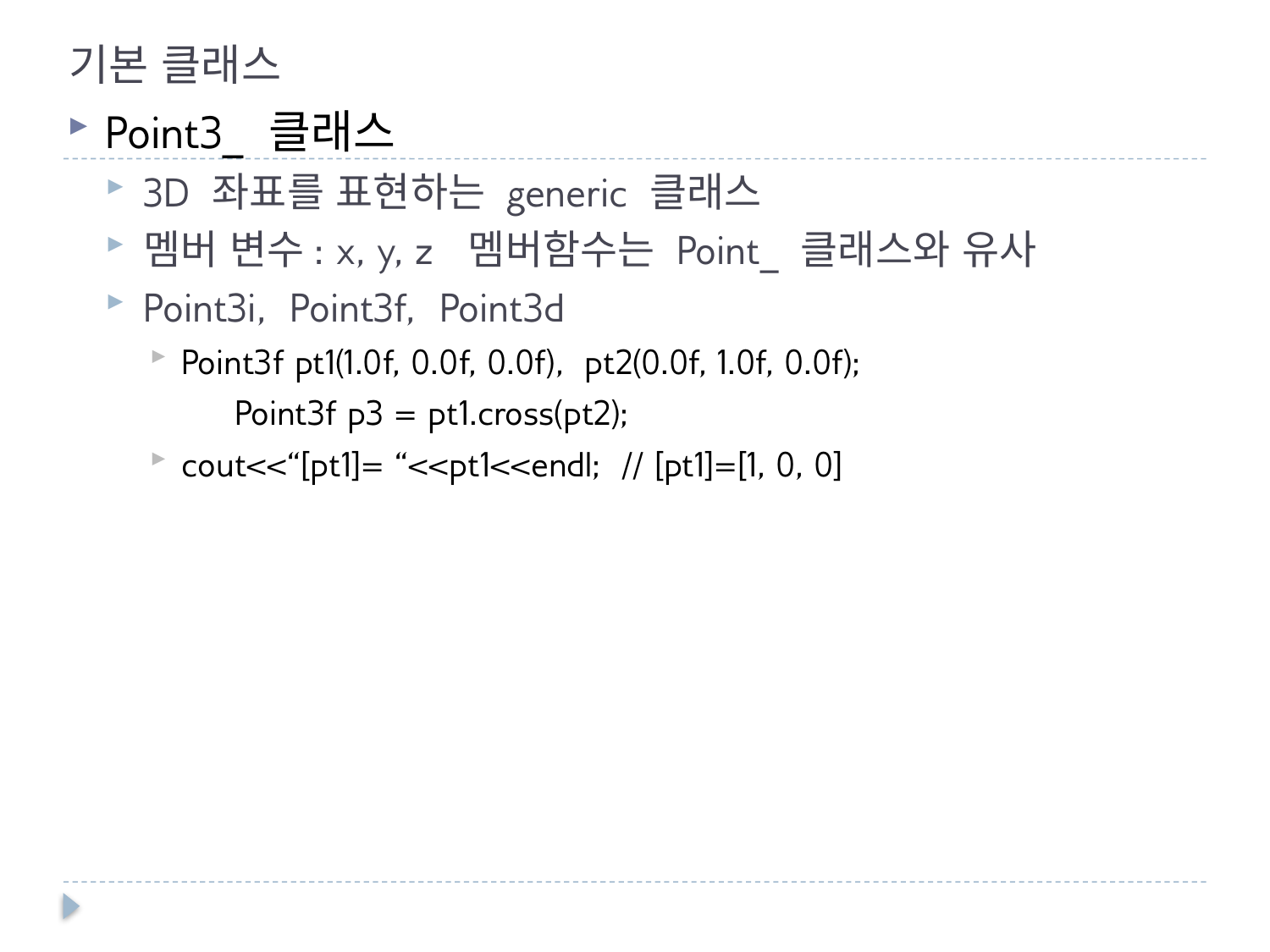

# 기본 클래스
Point3_ 클래스
3D 좌표를 표현하는 generic 클래스
멤버 변수: x, y, z  멤버함수는 Point_ 클래스와 유사
Point3i,  Point3f,  Point3d
Point3f pt1(1.0f, 0.0f, 0.0f),  pt2(0.0f, 1.0f, 0.0f);
        Point3f p3 = pt1.cross(pt2);
cout<<“[pt1]= “<<pt1<<endl;  // [pt1]=[1, 0, 0]